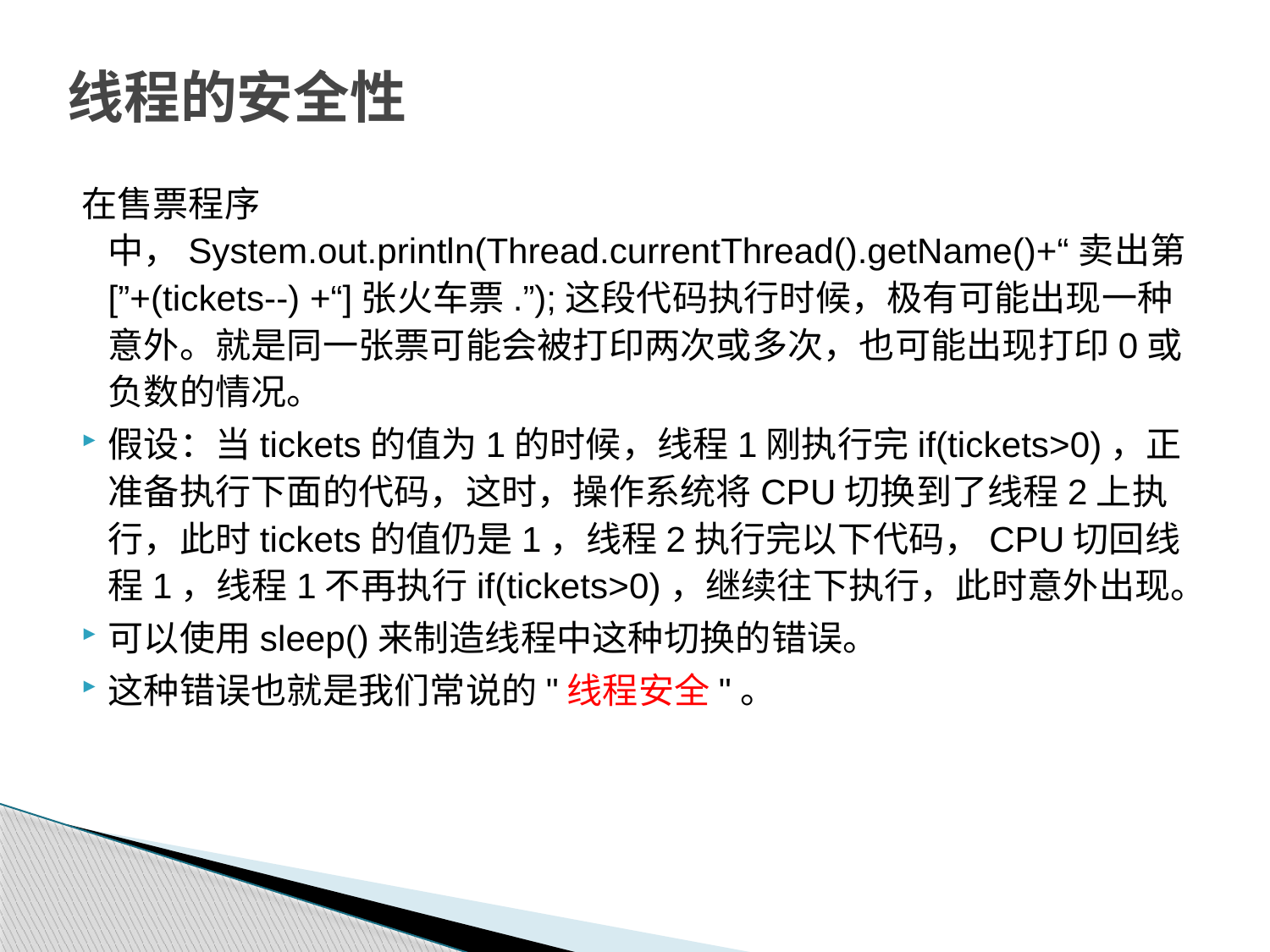

# 线程的安全性
在售票程序中，System.out.println(Thread.currentThread().getName()+“卖出第[”+(tickets--) +“]张火车票.”);这段代码执行时候，极有可能出现一种意外。就是同一张票可能会被打印两次或多次，也可能出现打印0或负数的情况。
假设：当tickets的值为1的时候，线程1刚执行完if(tickets>0)，正准备执行下面的代码，这时，操作系统将CPU切换到了线程2上执行，此时tickets的值仍是1，线程2执行完以下代码，CPU切回线程1，线程1不再执行if(tickets>0)，继续往下执行，此时意外出现。
可以使用sleep()来制造线程中这种切换的错误。
这种错误也就是我们常说的"线程安全"。